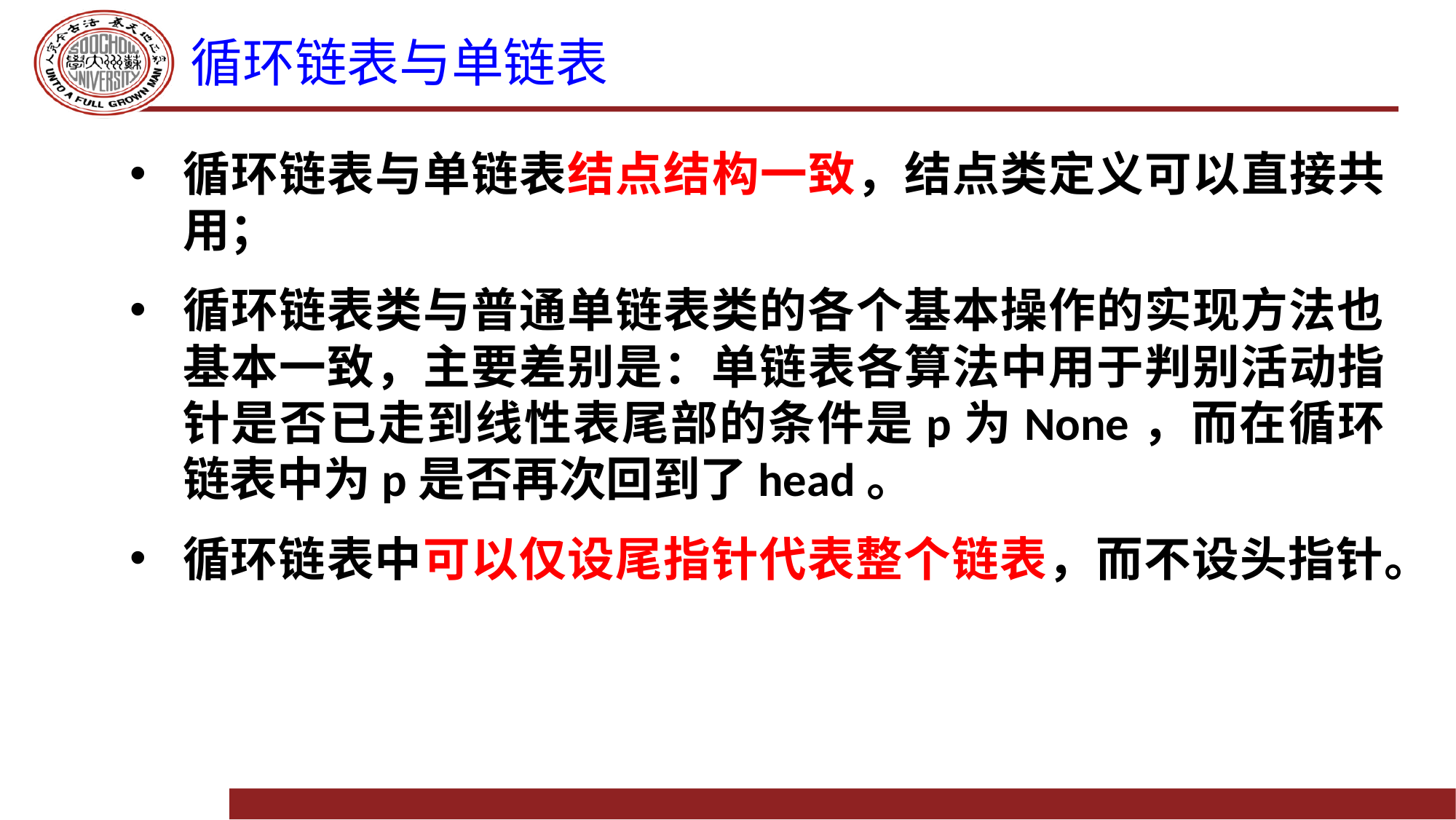

# 循环链表与单链表
循环链表与单链表结点结构一致，结点类定义可以直接共用；
循环链表类与普通单链表类的各个基本操作的实现方法也基本一致，主要差别是：单链表各算法中用于判别活动指针是否已走到线性表尾部的条件是p为None，而在循环链表中为p是否再次回到了head。
循环链表中可以仅设尾指针代表整个链表，而不设头指针。